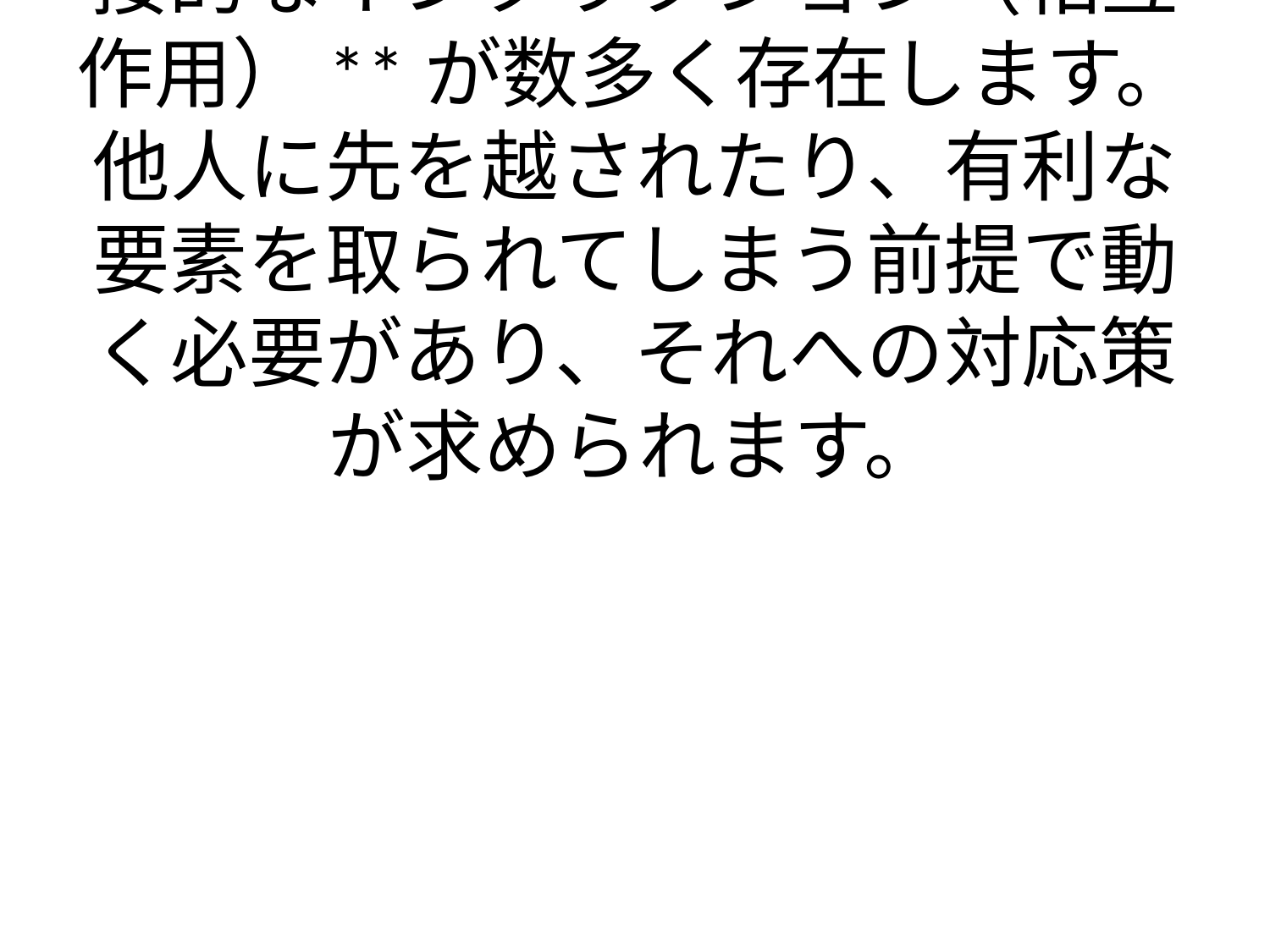

# アルナックは直接攻撃こそ無いものの、**プレイヤー間の間接的なインタラクション（相互作用）**が数多く存在します。他人に先を越されたり、有利な要素を取られてしまう前提で動く必要があり、それへの対応策が求められます。